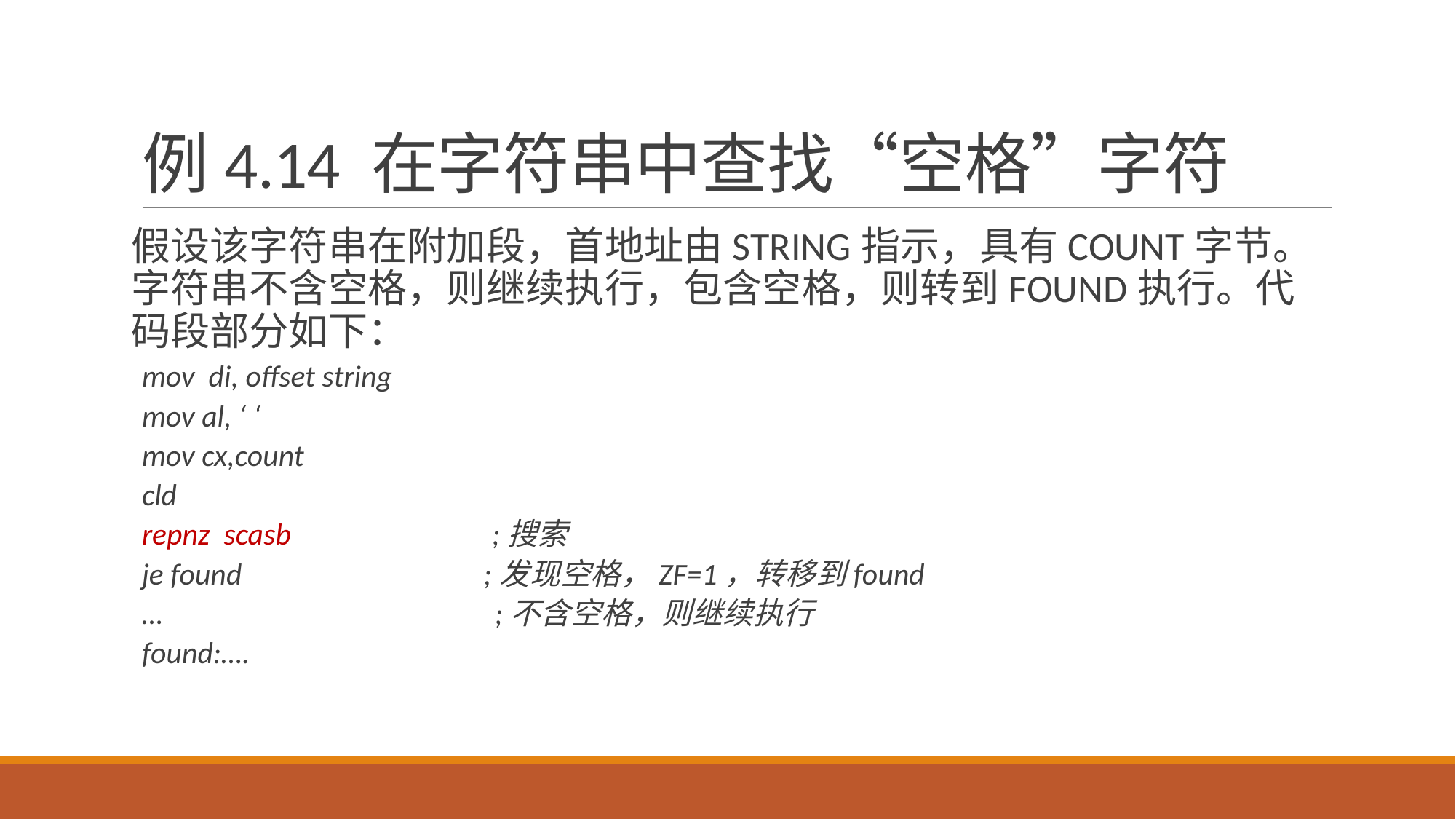

# 例4.14 在字符串中查找“空格”字符
假设该字符串在附加段，首地址由STRING指示，具有COUNT字节。字符串不含空格，则继续执行，包含空格，则转到FOUND执行。代码段部分如下：
mov  di, offset string
mov al, ‘ ‘
mov cx,count
cld
repnz  scasb                             ;搜索
je found                                   ;发现空格，ZF=1，转移到found
…                                                ;不含空格，则继续执行
found:….